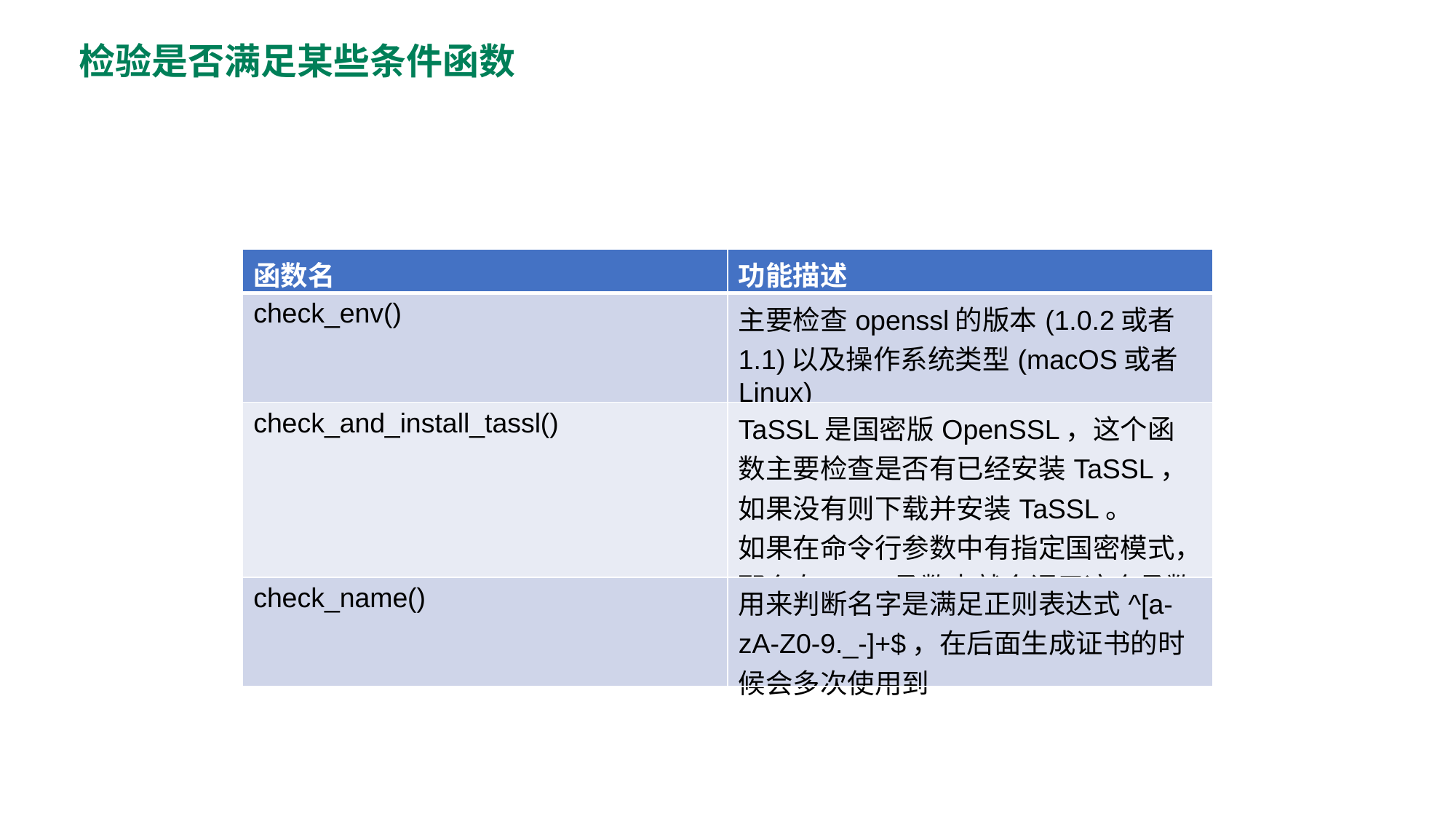

检验是否满足某些条件函数
| 函数名 | 功能描述 |
| --- | --- |
| check\_env() | 主要检查openssl的版本(1.0.2或者1.1)以及操作系统类型(macOS或者Linux) |
| check\_and\_install\_tassl() | TaSSL是国密版OpenSSL，这个函数主要检查是否有已经安装TaSSL，如果没有则下载并安装TaSSL。 如果在命令行参数中有指定国密模式，那么在main函数中就会调用这个函数 |
| check\_name() | 用来判断名字是满足正则表达式^[a-zA-Z0-9.\_-]+$，在后面生成证书的时候会多次使用到 |